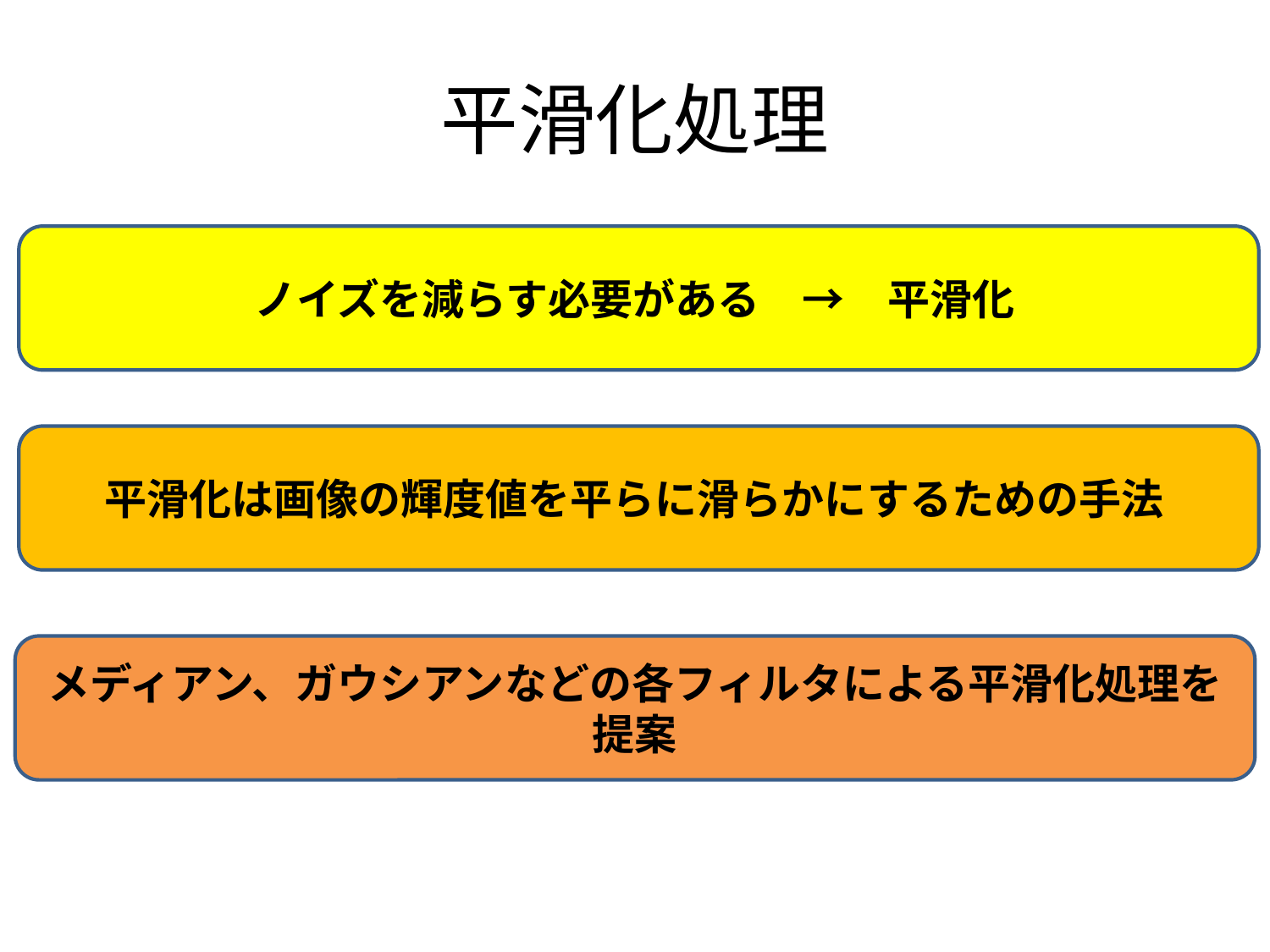

# 平滑化処理
ノイズを減らす必要がある　→　平滑化
平滑化は画像の輝度値を平らに滑らかにするための手法
メディアン、ガウシアンなどの各フィルタによる平滑化処理を提案